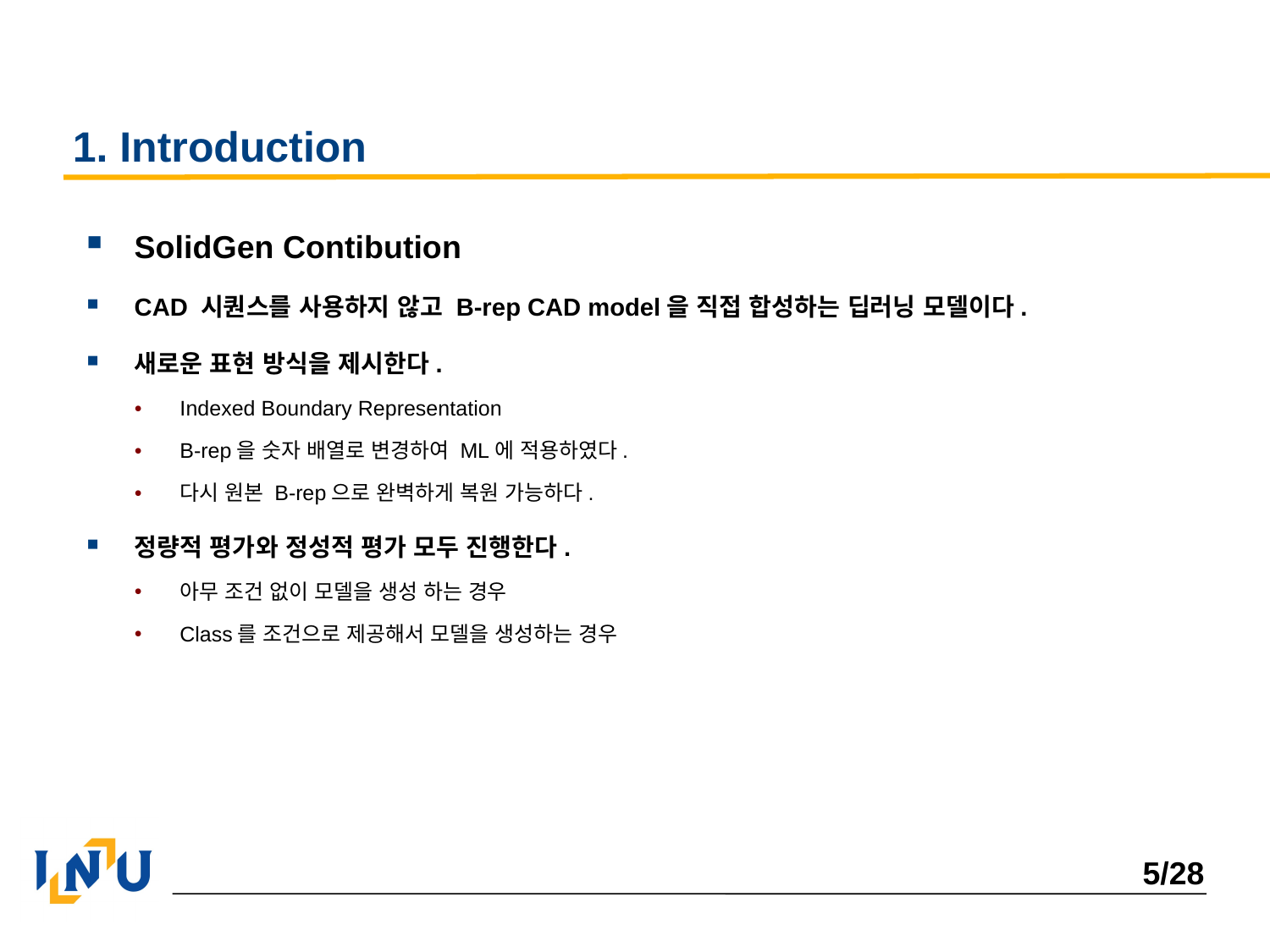

# 1. Introduction
SolidGen Contibution
CAD 시퀀스를 사용하지 않고 B-rep CAD model을 직접 합성하는 딥러닝 모델이다.
새로운 표현 방식을 제시한다.
Indexed Boundary Representation
B-rep을 숫자 배열로 변경하여 ML에 적용하였다.
다시 원본 B-rep으로 완벽하게 복원 가능하다.
정량적 평가와 정성적 평가 모두 진행한다.
아무 조건 없이 모델을 생성 하는 경우
Class를 조건으로 제공해서 모델을 생성하는 경우